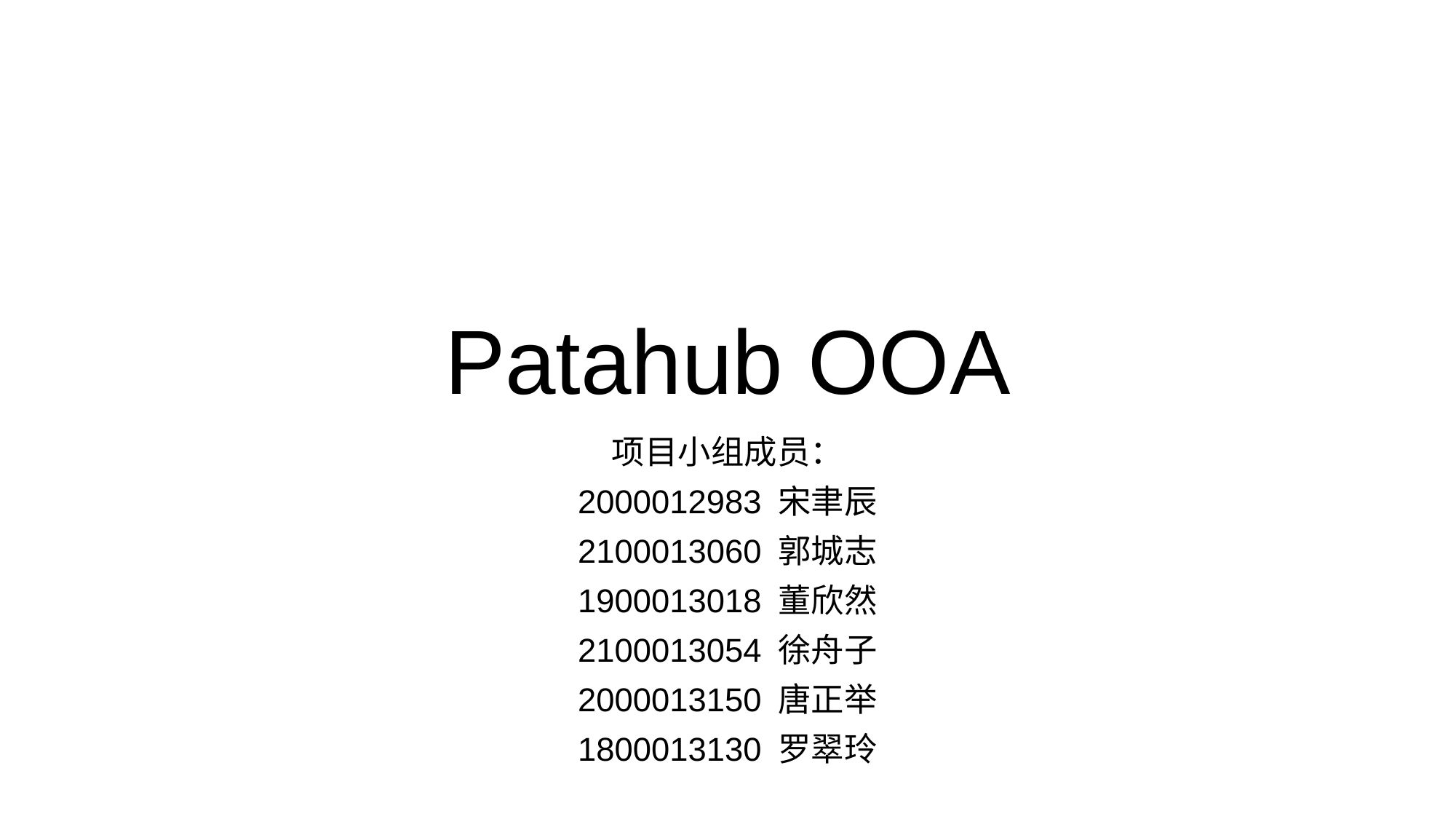

# Patahub OOA
项目小组成员：
2000012983 宋聿辰
2100013060 郭城志
1900013018 董欣然
2100013054 徐舟子
2000013150 唐正举
1800013130 罗翠玲